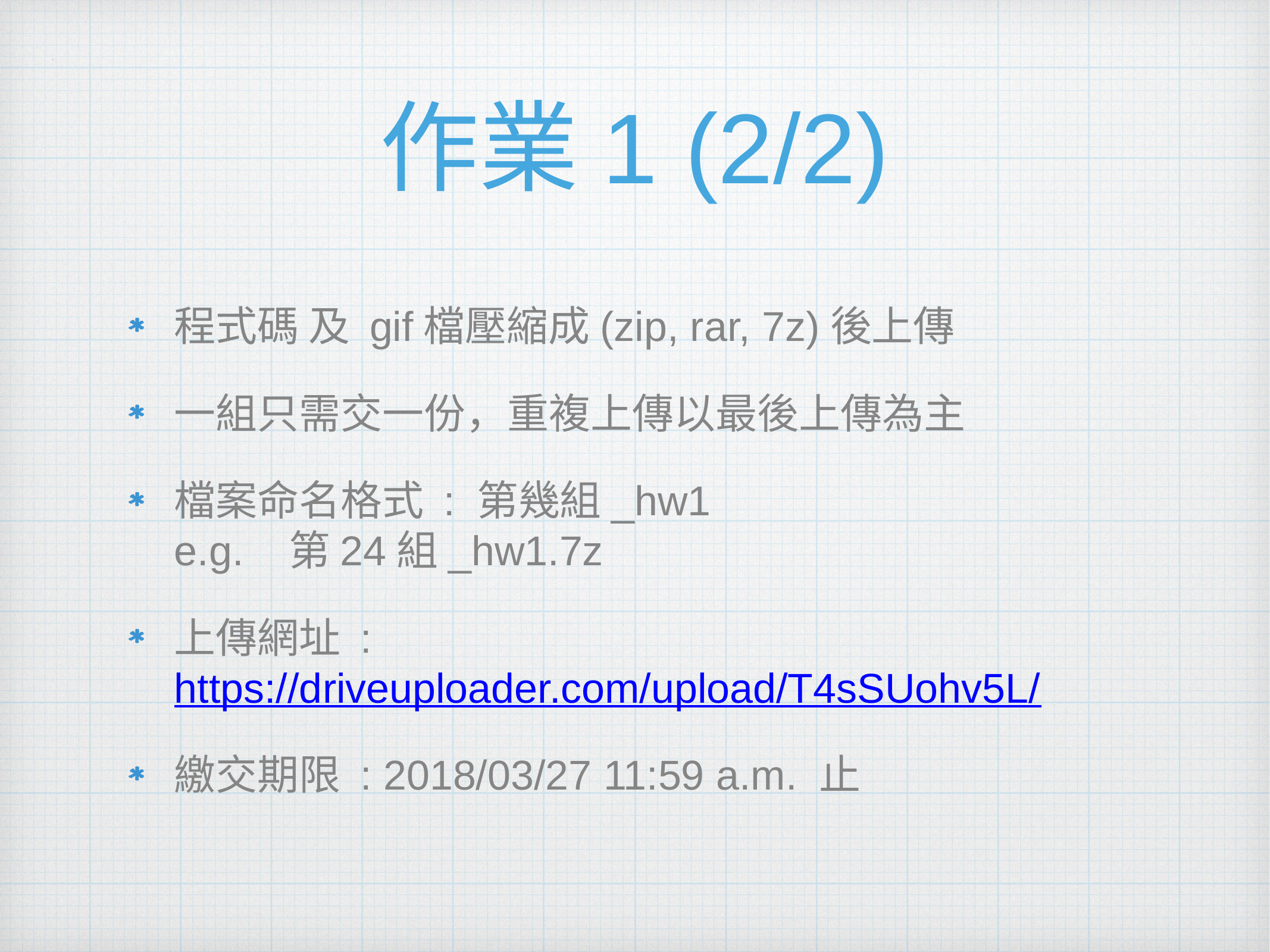

# 作業1 (2/2)
程式碼 及 gif檔壓縮成(zip, rar, 7z)後上傳
一組只需交一份，重複上傳以最後上傳為主
檔案命名格式 : 第幾組_hw1
e.g.   第24組_hw1.7z
上傳網址 : https://driveuploader.com/upload/T4sSUohv5L/
繳交期限 : 2018/03/27 11:59 a.m. 止